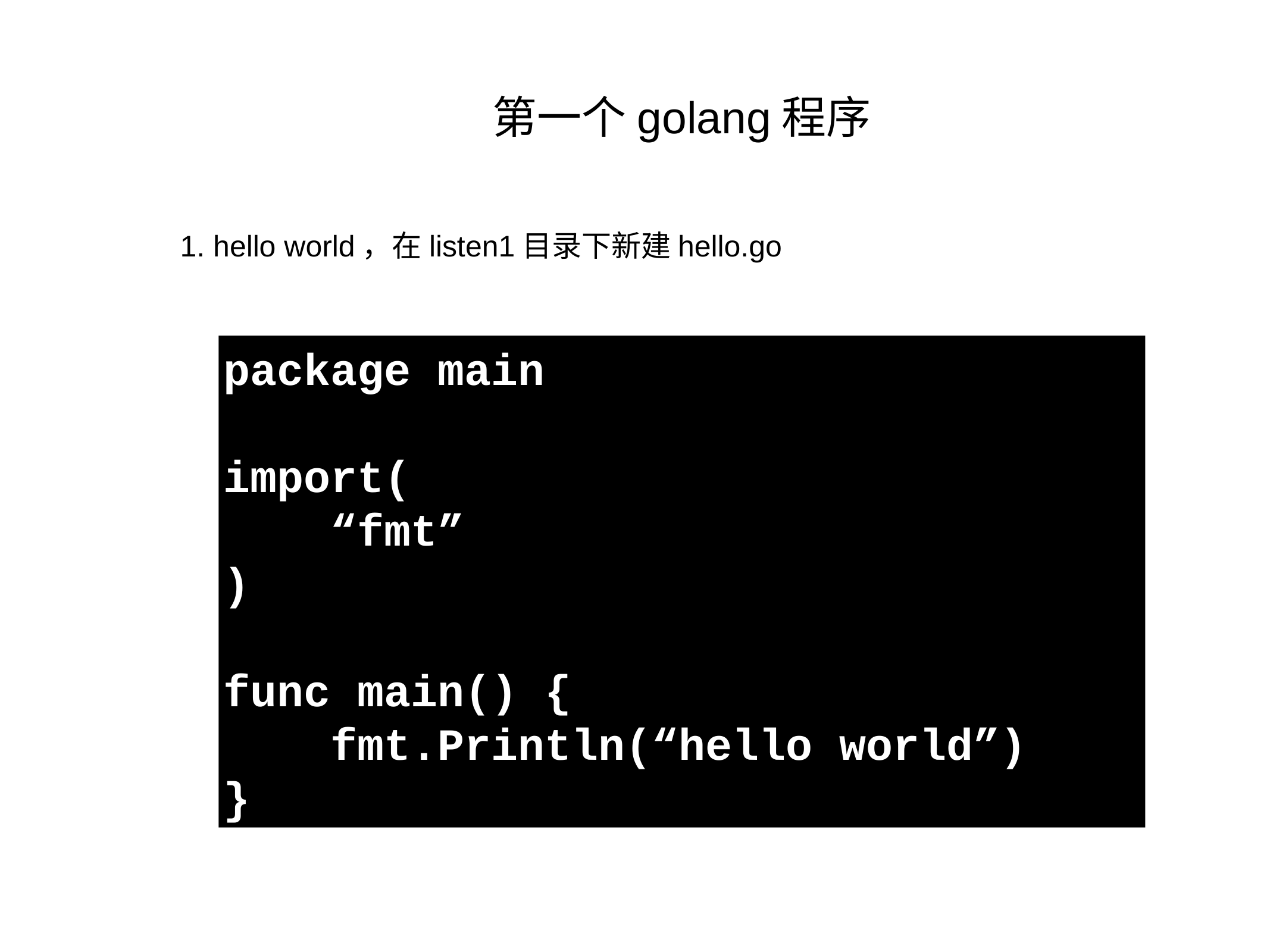

第一个golang程序
1. hello world，在listen1目录下新建hello.go
package main

import(
    “fmt”
)

func main() {
    fmt.Println(“hello world”)
}